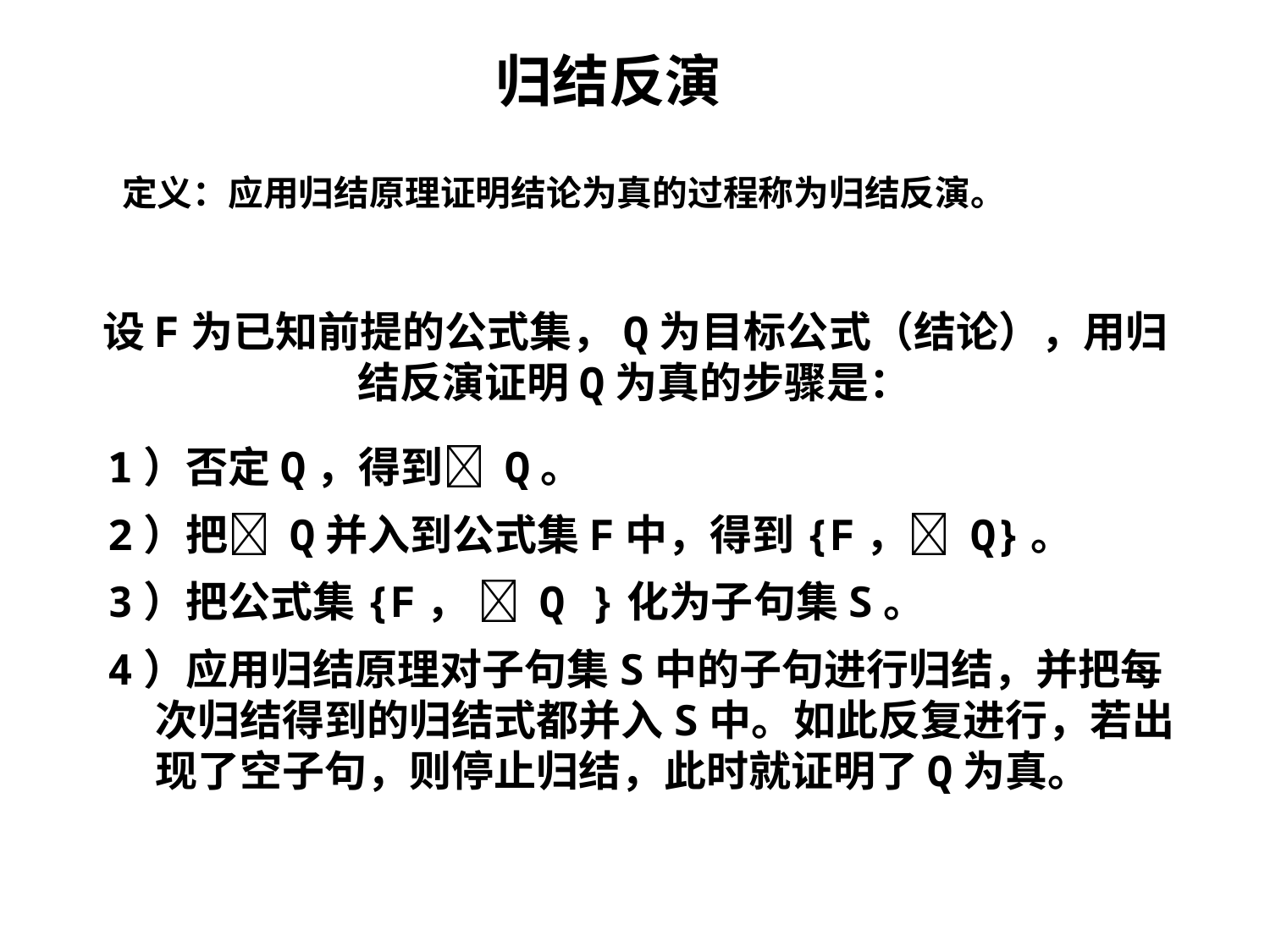

归结反演
定义：应用归结原理证明结论为真的过程称为归结反演。
# 设F为已知前提的公式集，Q为目标公式（结论），用归结反演证明Q为真的步骤是：
1）否定Q，得到¬ Q。
2）把¬ Q并入到公式集F中，得到{F，¬ Q}。
3）把公式集{F， ¬ Q }化为子句集S。
4）应用归结原理对子句集S中的子句进行归结，并把每次归结得到的归结式都并入S中。如此反复进行，若出现了空子句，则停止归结，此时就证明了Q为真。